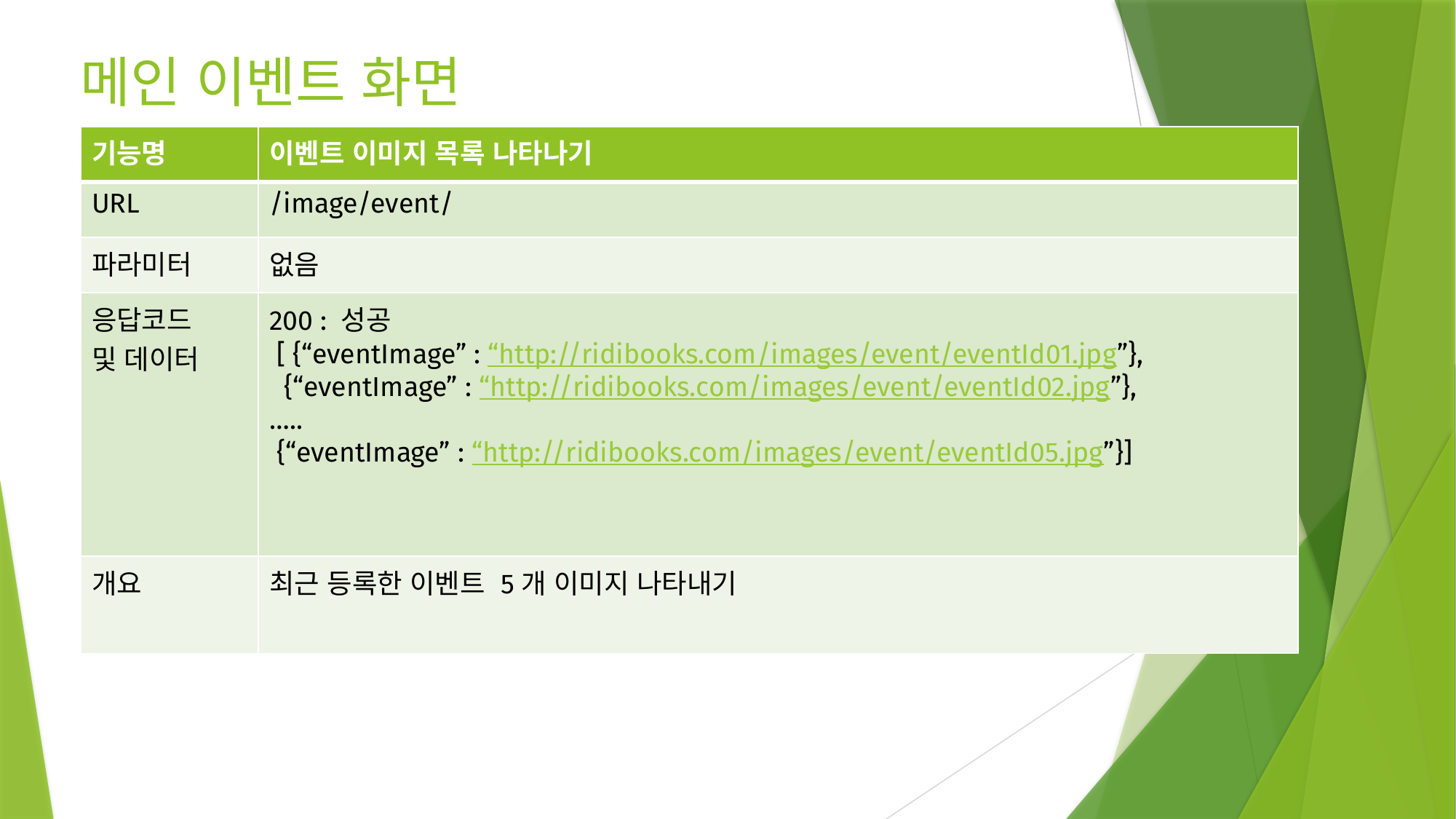

메인 이벤트 화면
| 기능명 | 이벤트 이미지 목록 나타나기 |
| --- | --- |
| URL | /image/event/ |
| 파라미터 | 없음 |
| 응답코드 및 데이터 | 200 : 성공 [ {“eventImage” : “http://ridibooks.com/images/event/eventId01.jpg”}, {“eventImage” : “http://ridibooks.com/images/event/eventId02.jpg”}, ….. {“eventImage” : “http://ridibooks.com/images/event/eventId05.jpg”}] |
| 개요 | 최근 등록한 이벤트 5개 이미지 나타내기 |